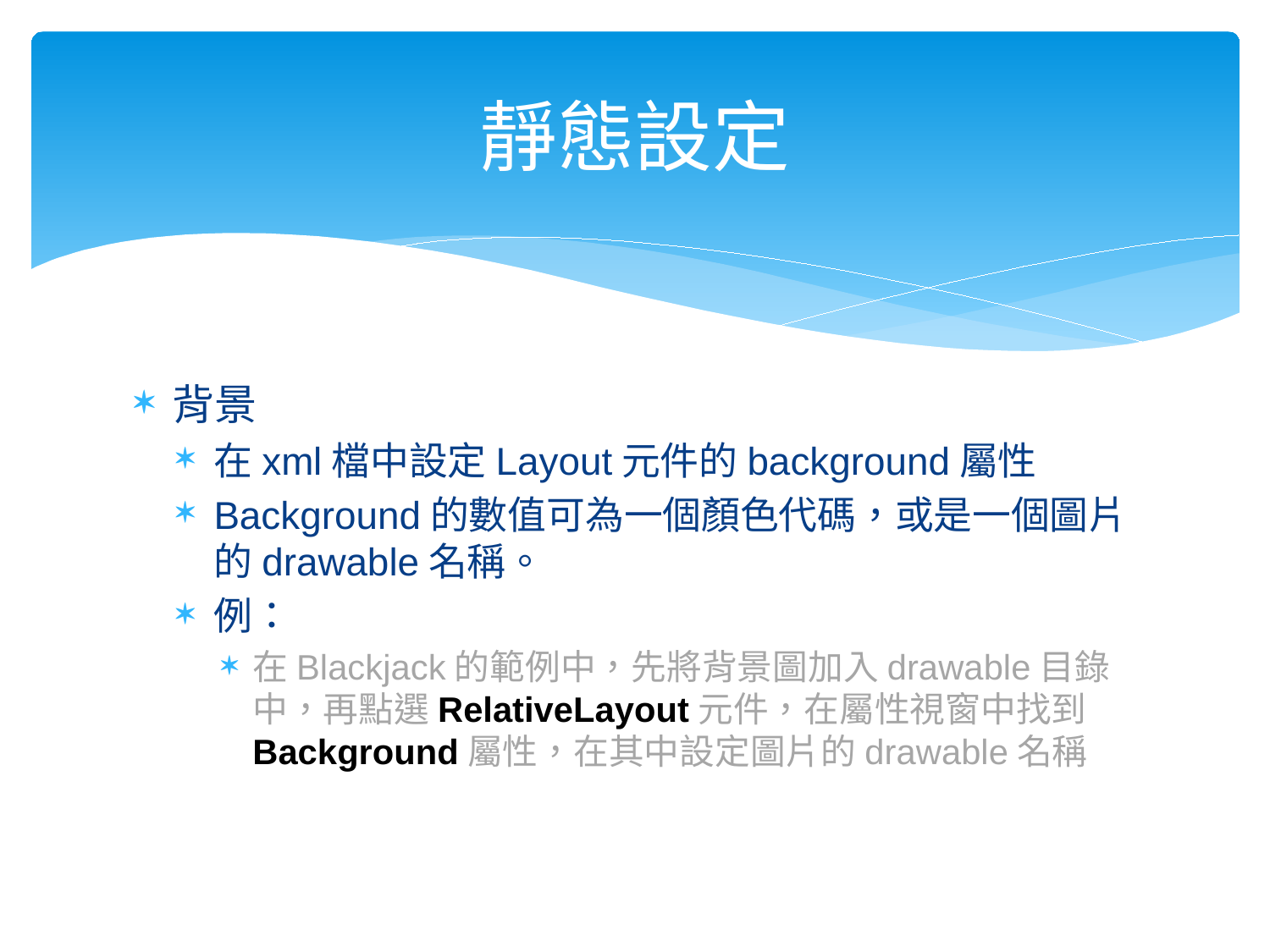

# 靜態設定
背景
在xml檔中設定Layout元件的background屬性
Background的數值可為一個顏色代碼，或是一個圖片的drawable名稱。
例：
在Blackjack的範例中，先將背景圖加入drawable目錄中，再點選RelativeLayout元件，在屬性視窗中找到Background屬性，在其中設定圖片的drawable名稱